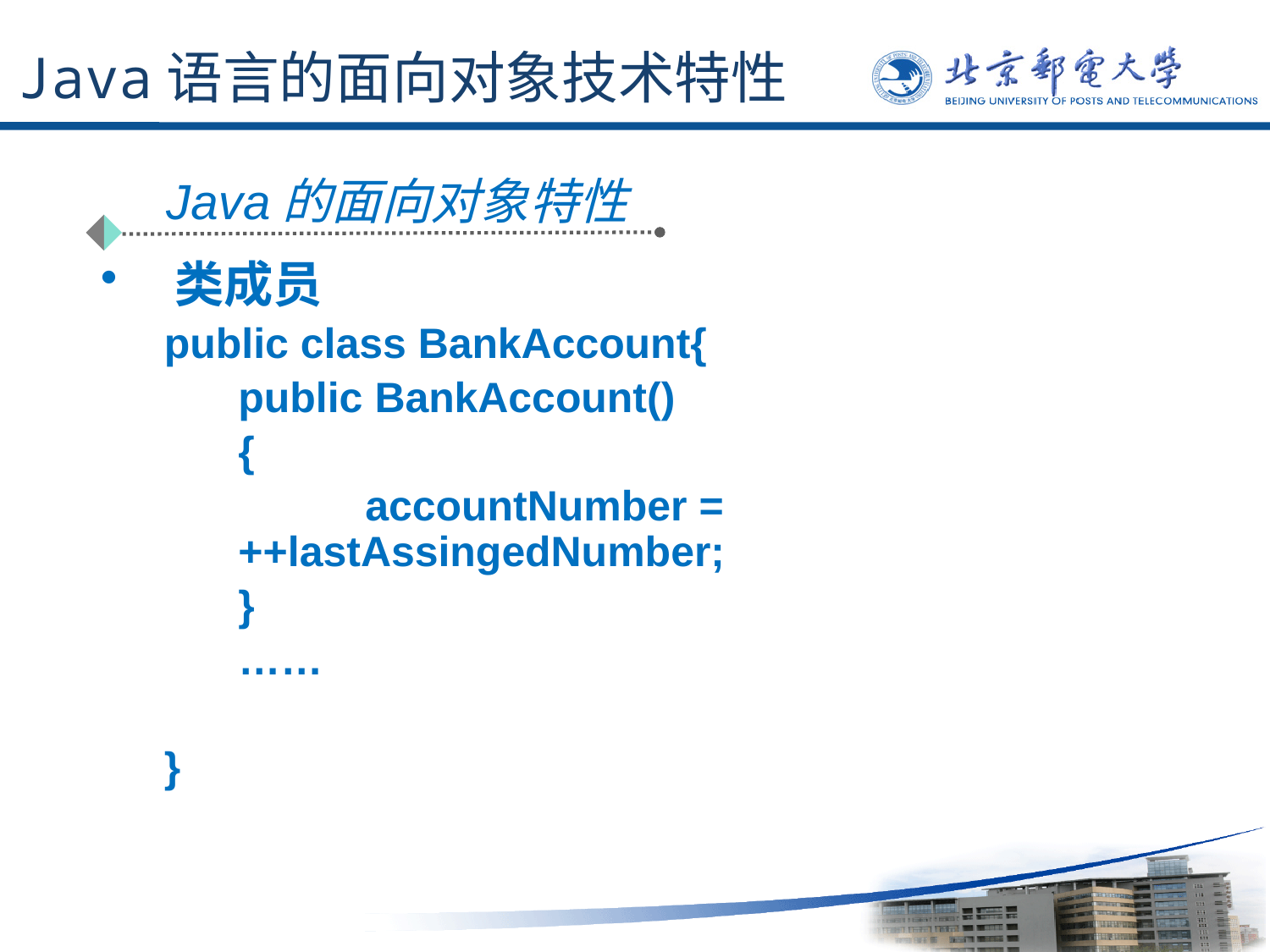

# Java语言的面向对象技术特性

Java的面向对象特性

类成员
public class BankAccount{
	public BankAccount()
	{
		accountNumber = 			 	 	++lastAssingedNumber;
	}
	……

}